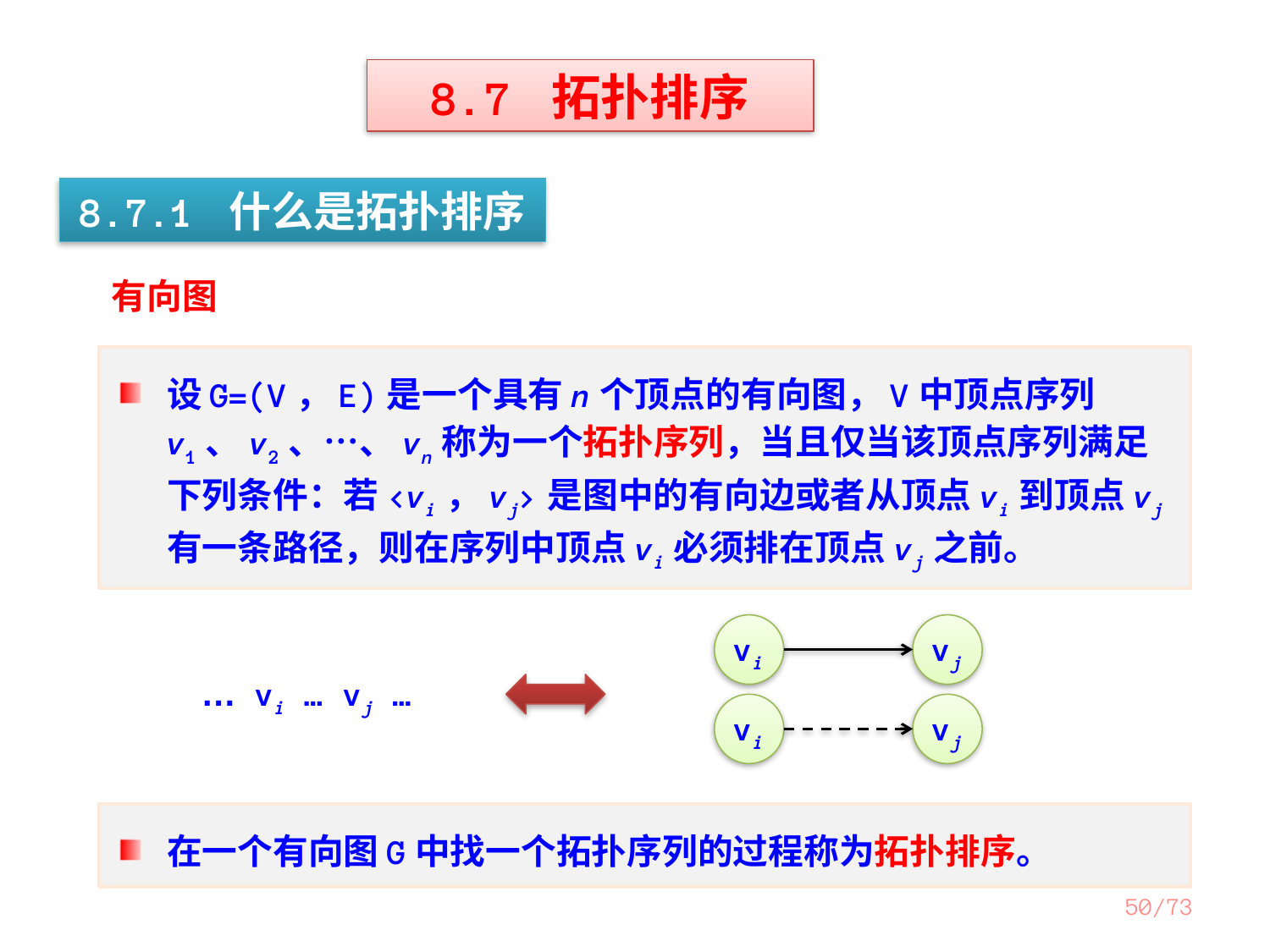

8.7 拓扑排序
8.7.1 什么是拓扑排序
有向图
设G=(V，E)是一个具有n个顶点的有向图，V中顶点序列v1、v2、…、vn称为一个拓扑序列，当且仅当该顶点序列满足下列条件：若<vi，vj>是图中的有向边或者从顶点vi到顶点vj有一条路径，则在序列中顶点vi必须排在顶点vj之前。
vi
vj
… vi … vj …

vi
vj
在一个有向图G中找一个拓扑序列的过程称为拓扑排序。
50/73